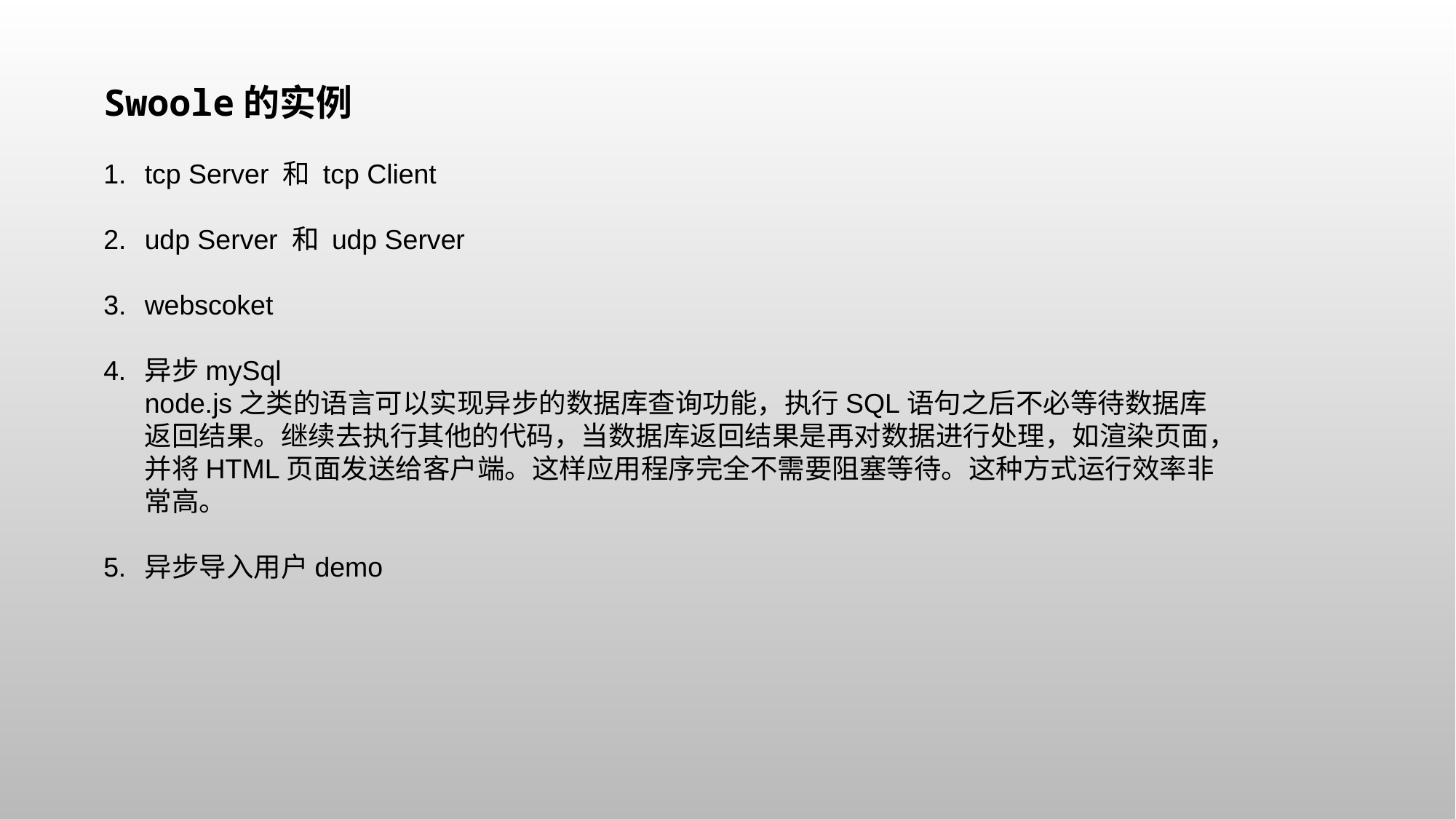

Swoole的实例

tcp Server 和 tcp Client

udp Server 和 udp Server

webscoket

异步mySql
node.js之类的语言可以实现异步的数据库查询功能，执行SQL语句之后不必等待数据库返回结果。继续去执行其他的代码，当数据库返回结果是再对数据进行处理，如渲染页面，并将HTML页面发送给客户端。这样应用程序完全不需要阻塞等待。这种方式运行效率非常高。

异步导入用户demo